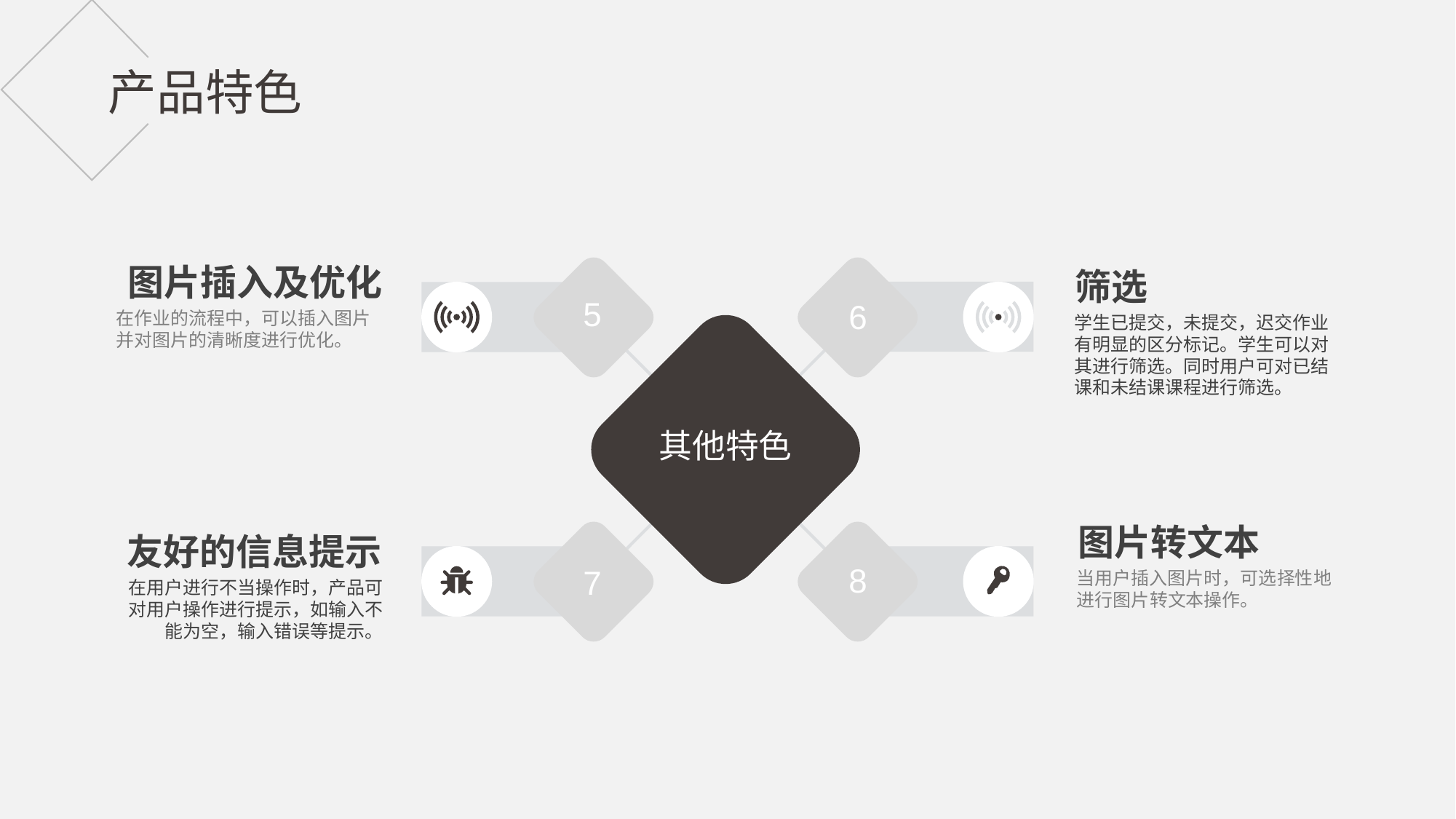

产品特色
图片插入及优化
筛选

5
6

8
7

在作业的流程中，可以插入图片并对图片的清晰度进行优化。
学生已提交，未提交，迟交作业有明显的区分标记。学生可以对其进行筛选。同时用户可对已结课和未结课课程进行筛选。

其他特色
图片转文本
友好的信息提示

当用户插入图片时，可选择性地进行图片转文本操作。
在用户进行不当操作时，产品可对用户操作进行提示，如输入不能为空，输入错误等提示。